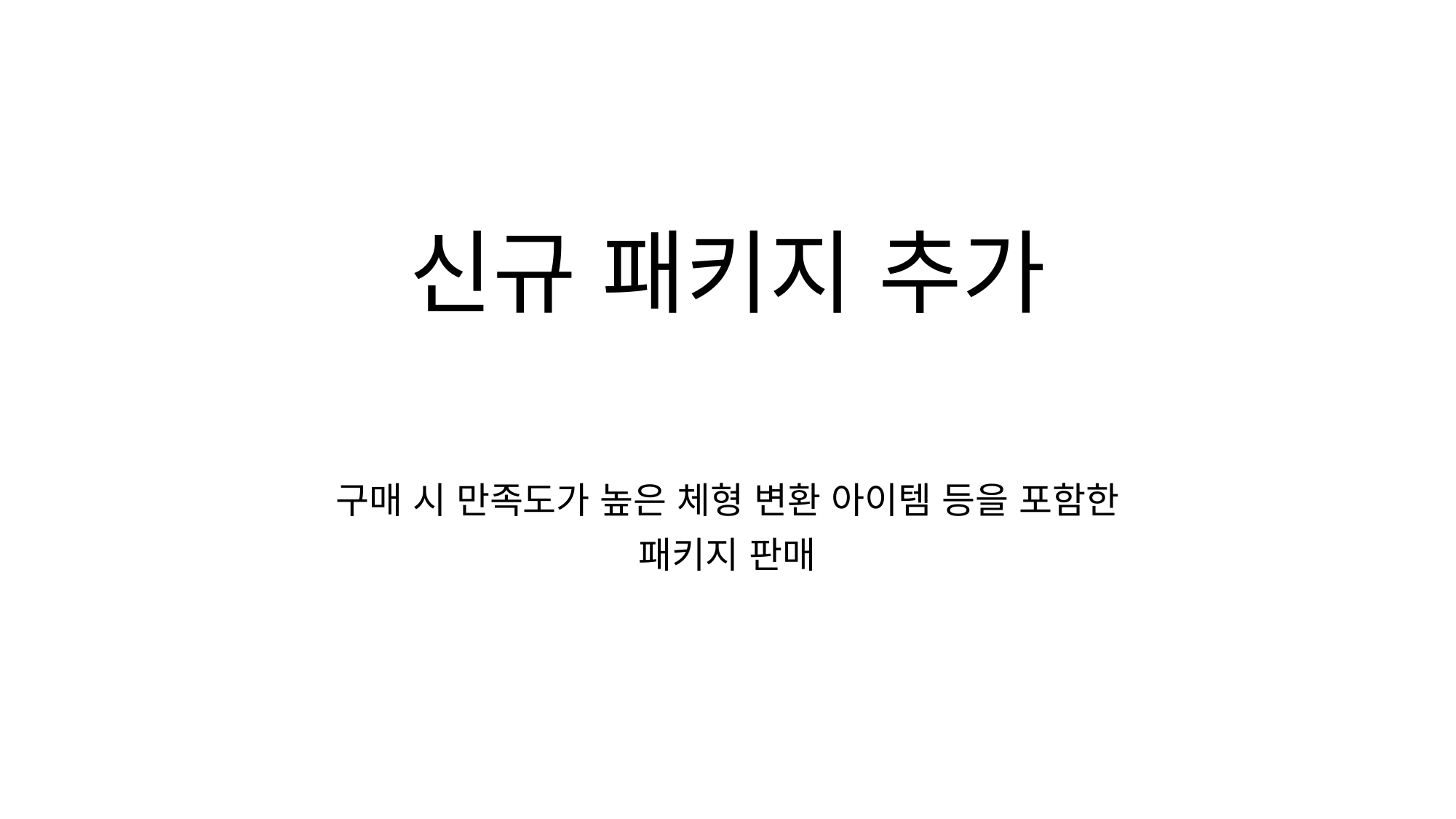

# 신규 패키지 추가
구매 시 만족도가 높은 체형 변환 아이템 등을 포함한
패키지 판매